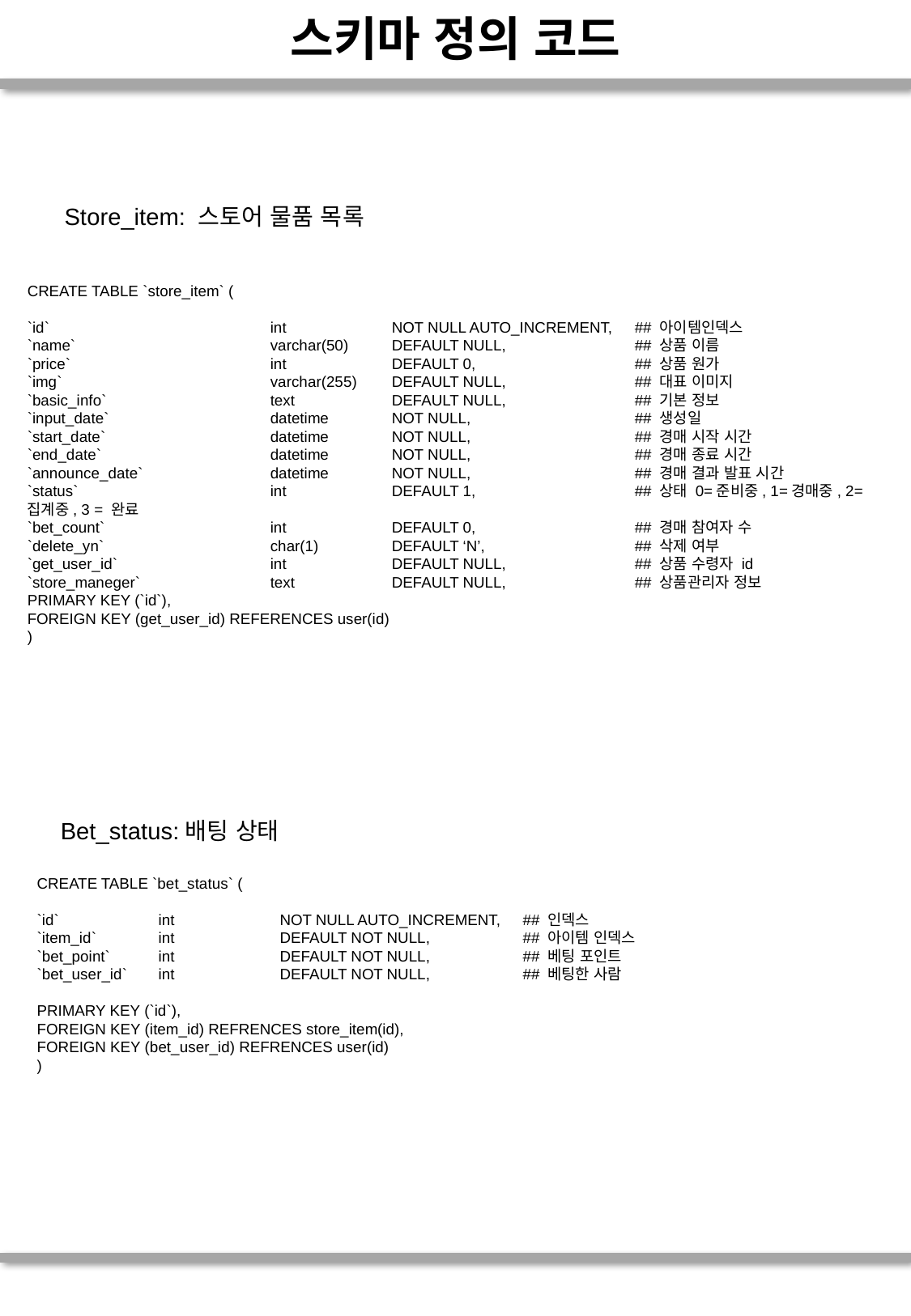

스키마 정의 코드
Store_item: 스토어 물품 목록
CREATE TABLE `store_item` (
`id` 		int 	NOT NULL AUTO_INCREMENT,	## 아이템인덱스
`name` 		varchar(50)	DEFAULT NULL, 		## 상품 이름
`price`		int	DEFAULT 0,		## 상품 원가
`img` 		varchar(255) 	DEFAULT NULL, 		## 대표 이미지
`basic_info` 		text 	DEFAULT NULL, 		## 기본 정보
`input_date` 		datetime 	NOT NULL, 		## 생성일
`start_date` 		datetime 	NOT NULL, 		## 경매 시작 시간
`end_date` 		datetime 	NOT NULL, 		## 경매 종료 시간
`announce_date` 		datetime 	NOT NULL, 		## 경매 결과 발표 시간
`status` 		int 	DEFAULT 1, 		## 상태 0=준비중, 1=경매중, 2=집계중, 3 = 완료
`bet_count` 		int 	DEFAULT 0,		## 경매 참여자 수
`delete_yn` 		char(1) 	DEFAULT ‘N’, 		## 삭제 여부
`get_user_id` 		int	DEFAULT NULL, 		## 상품 수령자 id
`store_maneger`		text	DEFAULT NULL,		## 상품관리자 정보
PRIMARY KEY (`id`),
FOREIGN KEY (get_user_id) REFERENCES user(id)
)
Bet_status:배팅 상태
CREATE TABLE `bet_status` (
`id` 	int 	NOT NULL AUTO_INCREMENT,	## 인덱스
`item_id` 	int 	DEFAULT NOT NULL, 	## 아이템 인덱스
`bet_point` 	int	DEFAULT NOT NULL, 	## 베팅 포인트
`bet_user_id` 	int	DEFAULT NOT NULL, 	## 베팅한 사람

PRIMARY KEY (`id`),
FOREIGN KEY (item_id) REFRENCES store_item(id),
FOREIGN KEY (bet_user_id) REFRENCES user(id)
)